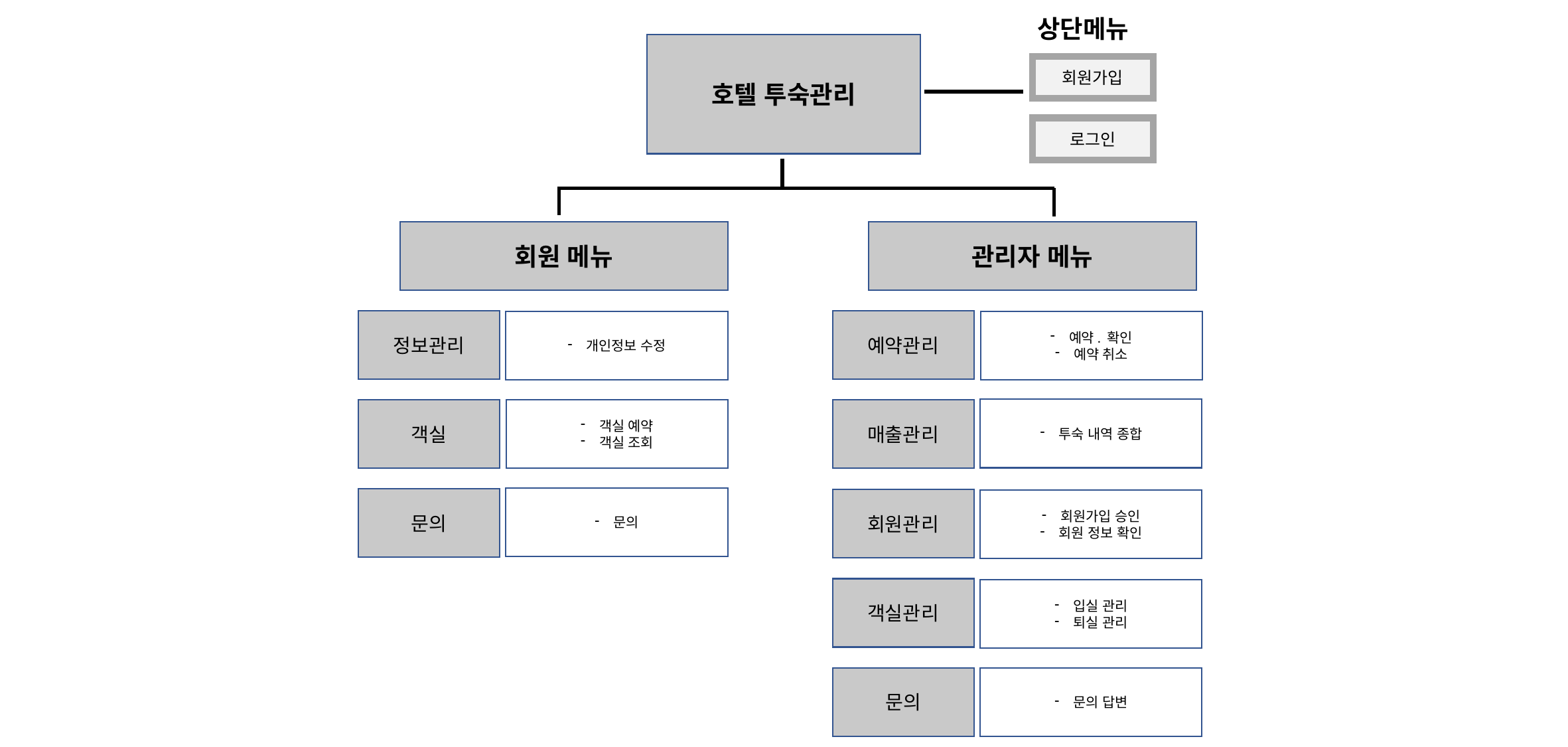

상단메뉴
호텔 투숙관리
회원가입

로그인

회원 메뉴
관리자 메뉴
정보관리
예약관리
개인정보 수정
예약. 확인
예약 취소
투숙 내역 종합
객실
객실 예약
객실 조회
매출관리
문의
문의
회원관리
회원가입 승인
회원 정보 확인
객실관리
입실 관리
퇴실 관리
문의
문의 답변